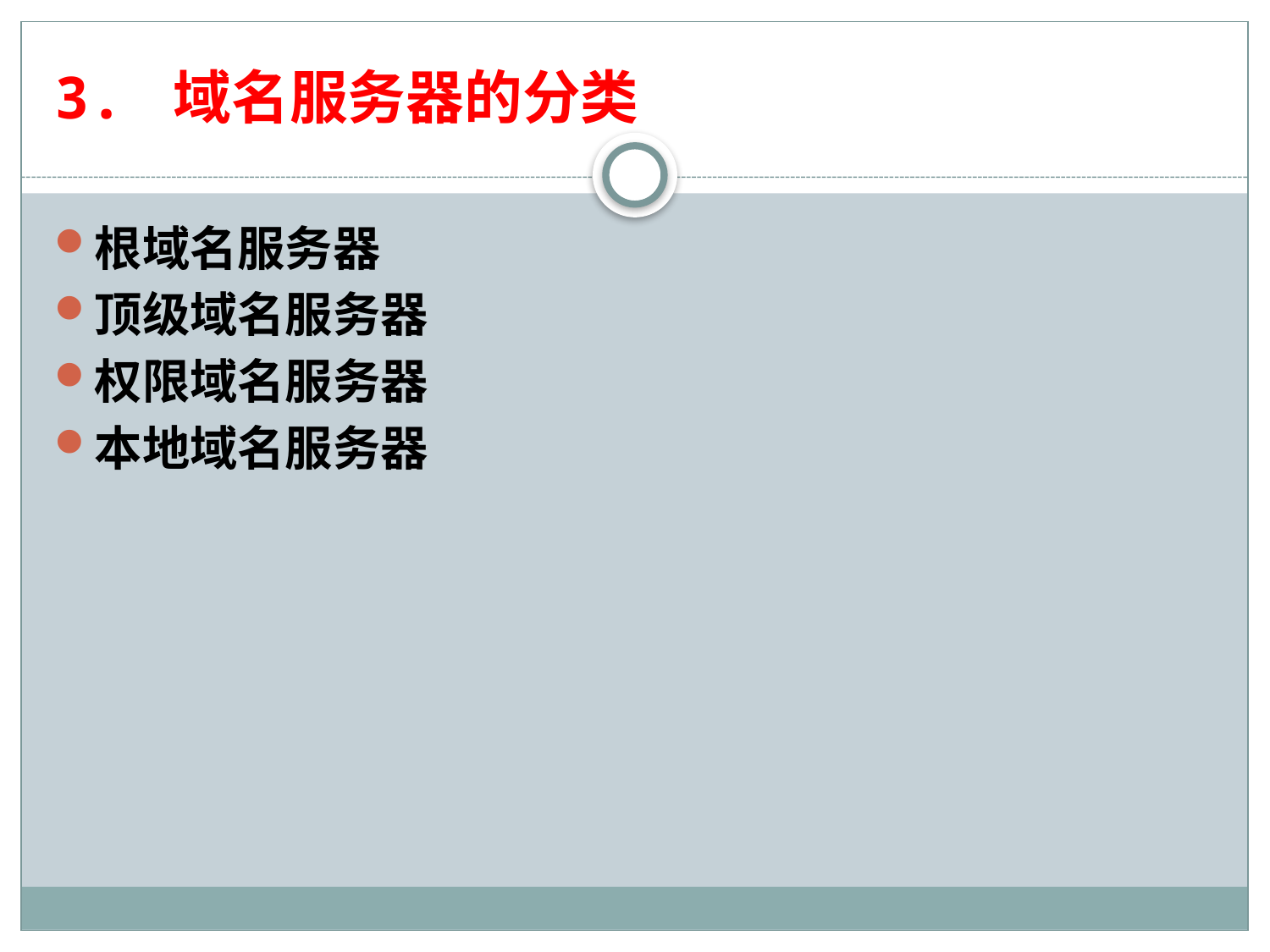

# 3. 域名服务器的分类
根域名服务器
顶级域名服务器
权限域名服务器
本地域名服务器